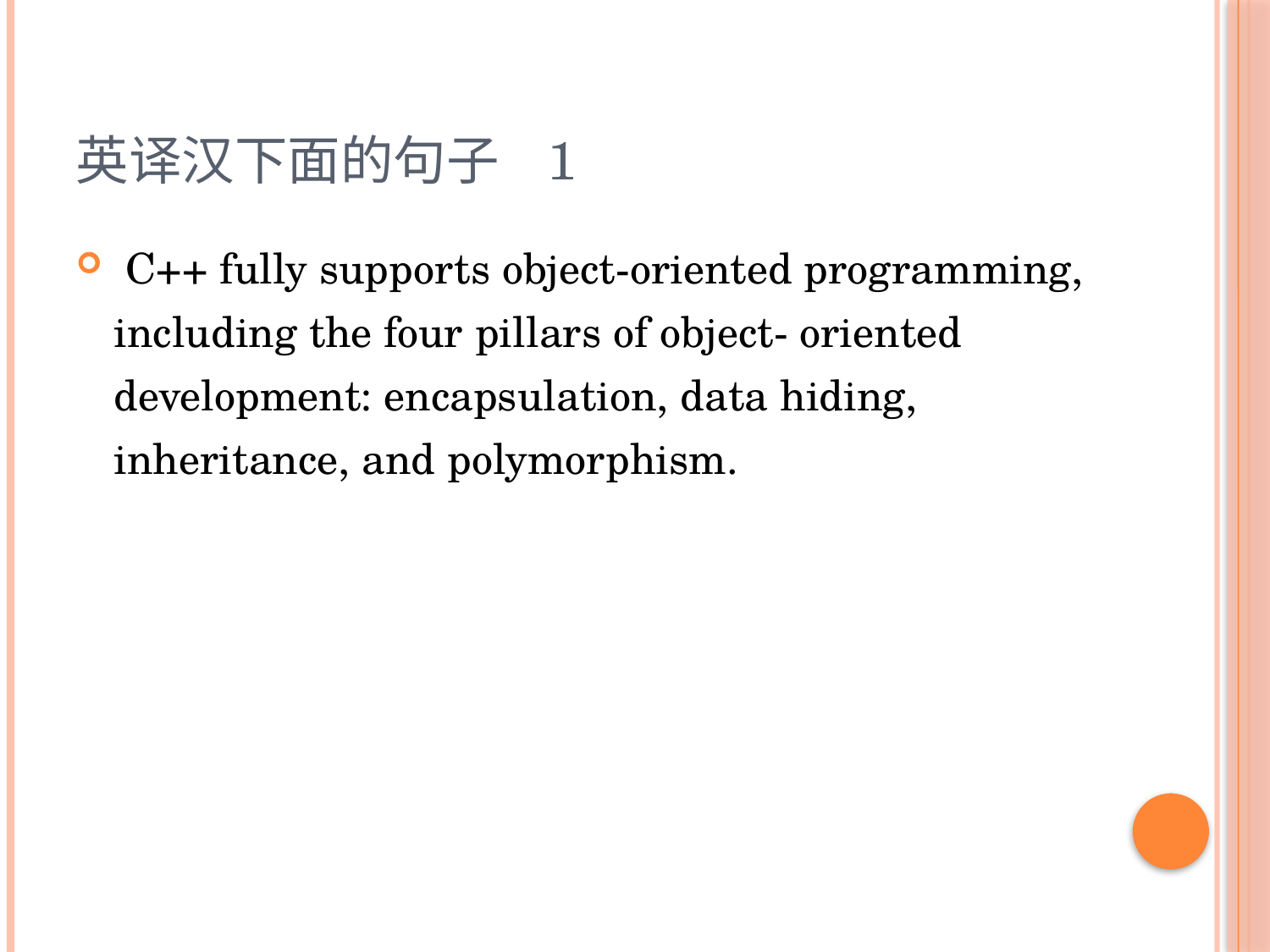

# 英译汉下面的句子   1
 C++ fully supports object-oriented programming, including the four pillars of object- oriented development: encapsulation, data hiding, inheritance, and polymorphism.